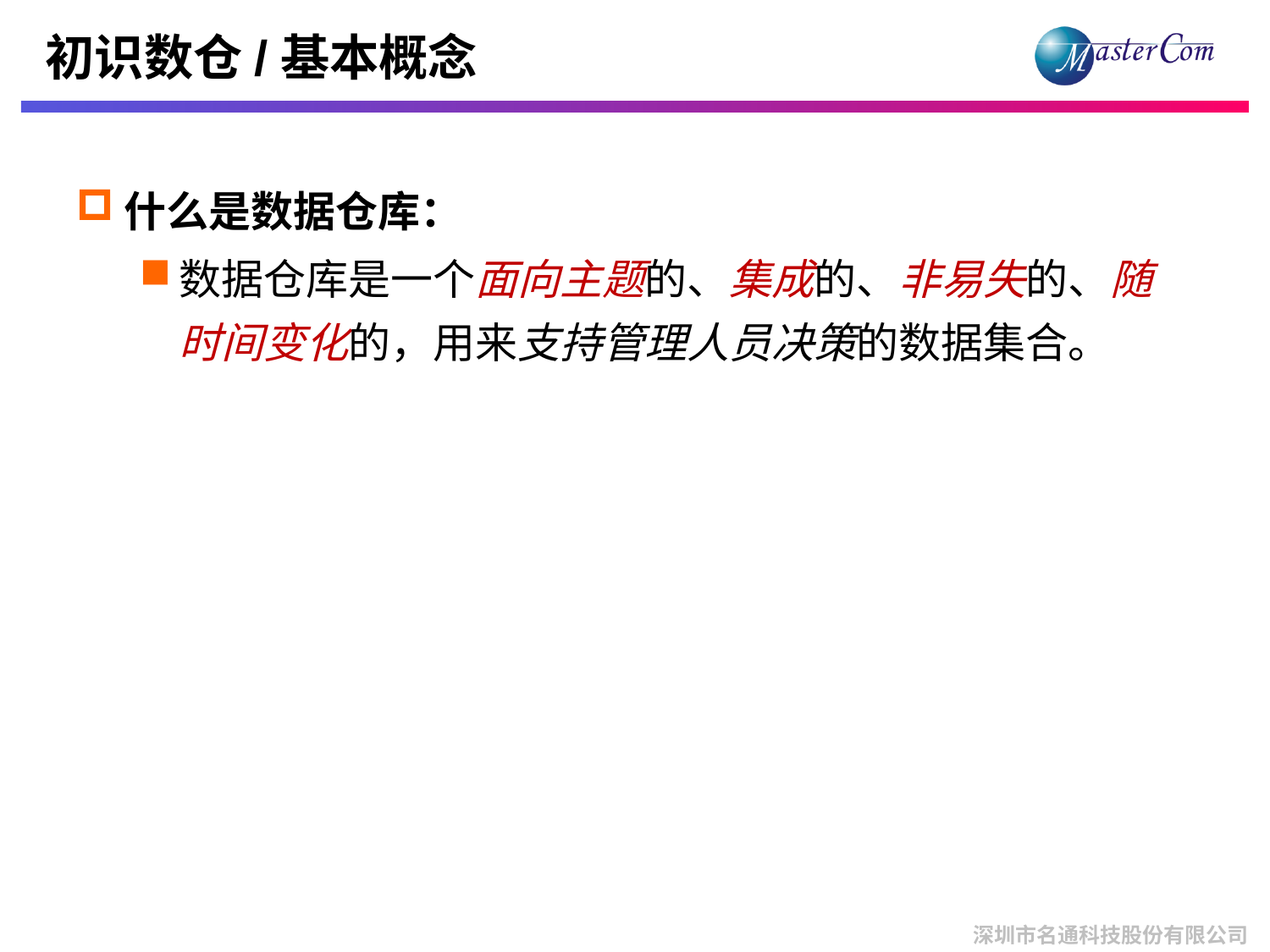

# 初识数仓/基本概念
什么是数据仓库：
数据仓库是一个面向主题的、集成的、非易失的、随时间变化的，用来支持管理人员决策的数据集合。